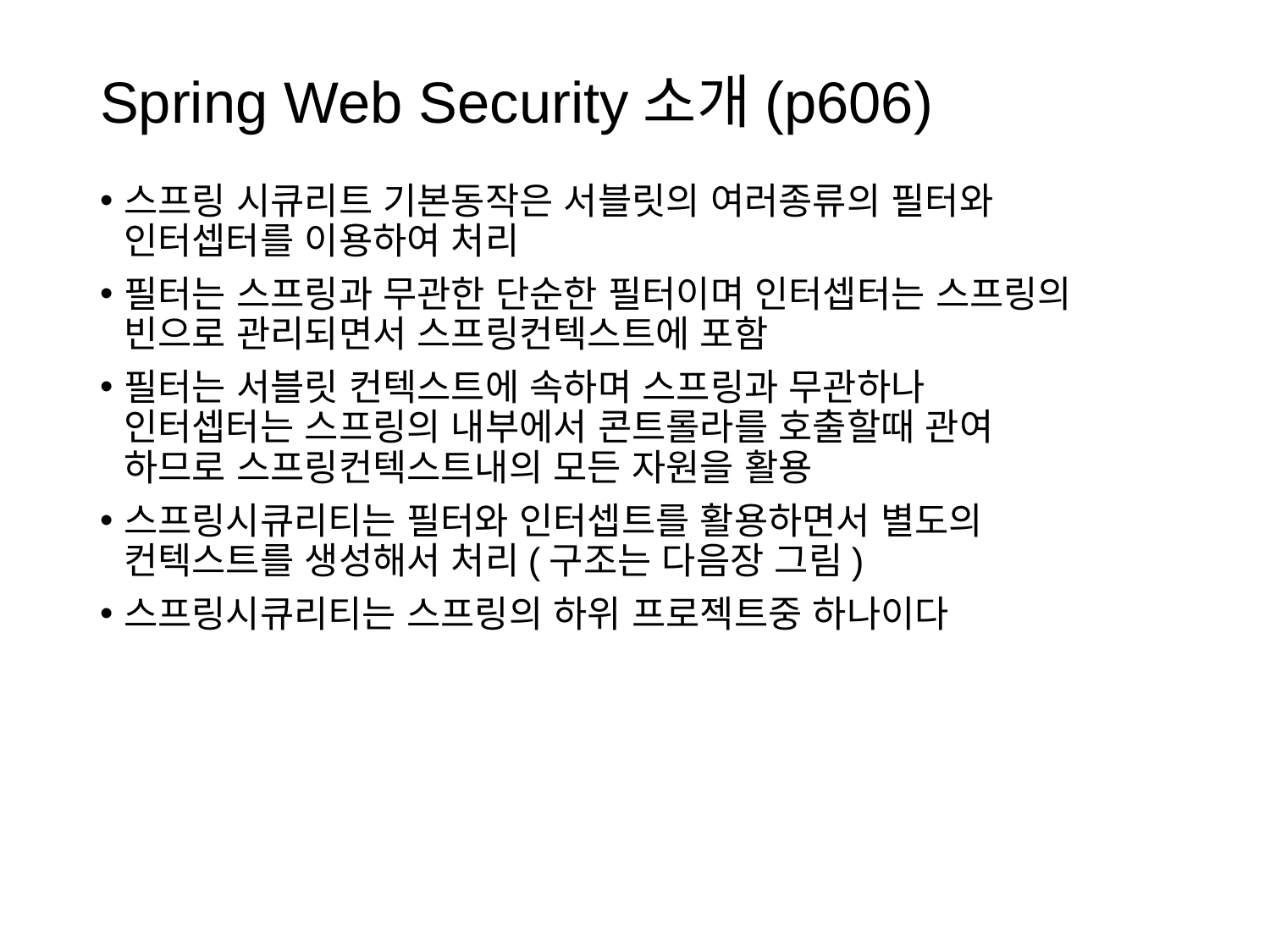

# Spring Web Security소개(p606)
스프링 시큐리트 기본동작은 서블릿의 여러종류의 필터와
인터셉터를 이용하여 처리
필터는 스프링과 무관한 단순한 필터이며 인터셉터는 스프링의
빈으로 관리되면서 스프링컨텍스트에 포함
필터는 서블릿 컨텍스트에 속하며 스프링과 무관하나
인터셉터는 스프링의 내부에서 콘트롤라를 호출할때 관여
하므로 스프링컨텍스트내의 모든 자원을 활용
스프링시큐리티는 필터와 인터셉트를 활용하면서 별도의
컨텍스트를 생성해서 처리(구조는 다음장 그림)
스프링시큐리티는 스프링의 하위 프로젝트중 하나이다